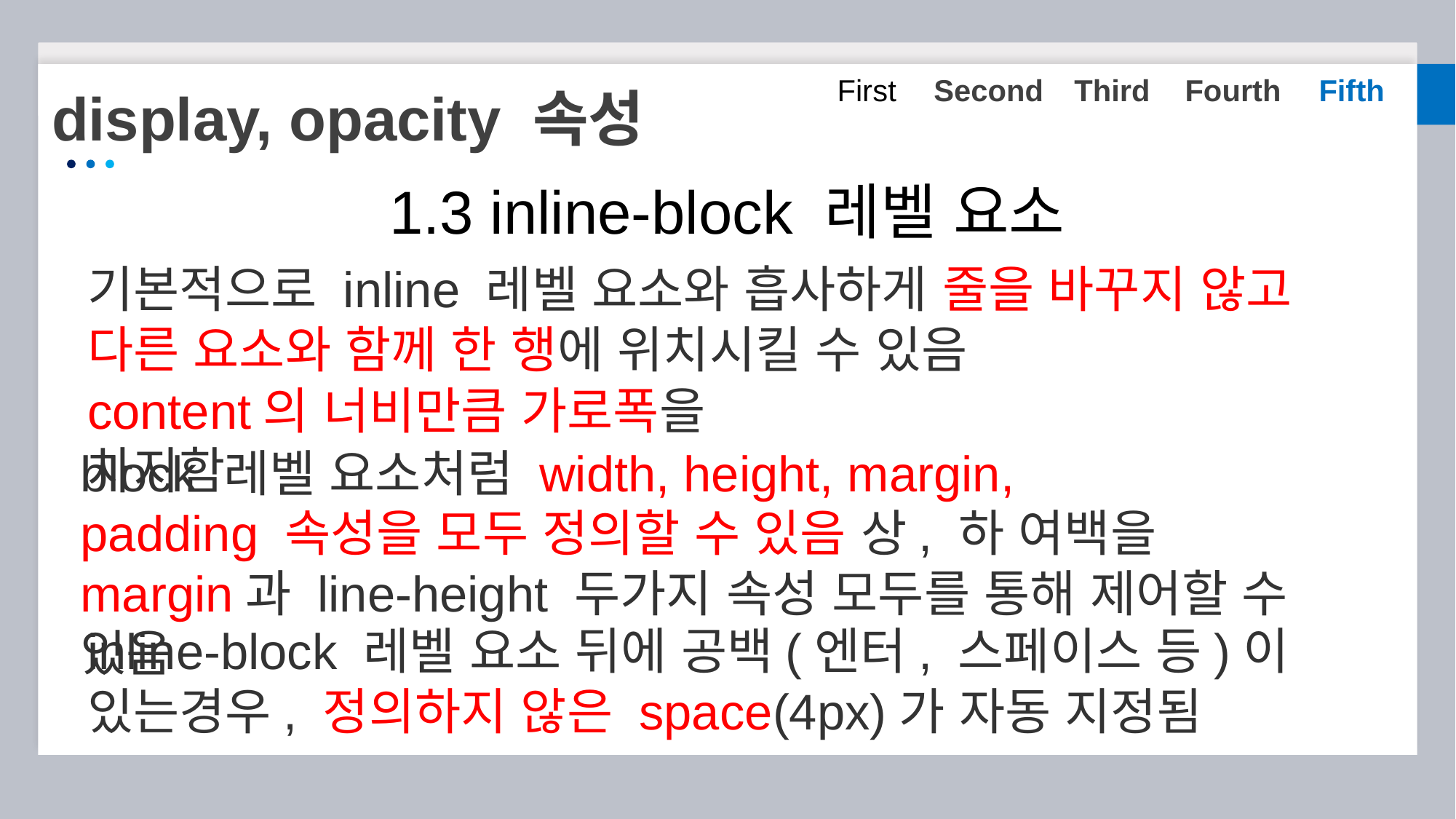

First
Second
Third
Fourth
Fifth
display, opacity 속성

1.3 inline-block 레벨 요소
기본적으로 inline 레벨 요소와 흡사하게 줄을 바꾸지 않고 다른 요소와 함께 한 행에 위치시킬 수 있음
content의 너비만큼 가로폭을 차지함
block 레벨 요소처럼 width, height, margin,
padding 속성을 모두 정의할 수 있음 상, 하 여백을
margin과 line-height 두가지 속성 모두를 통해 제어할 수 있음
inline-block 레벨 요소 뒤에 공백(엔터, 스페이스 등)이 있는경우, 정의하지 않은 space(4px)가 자동 지정됨